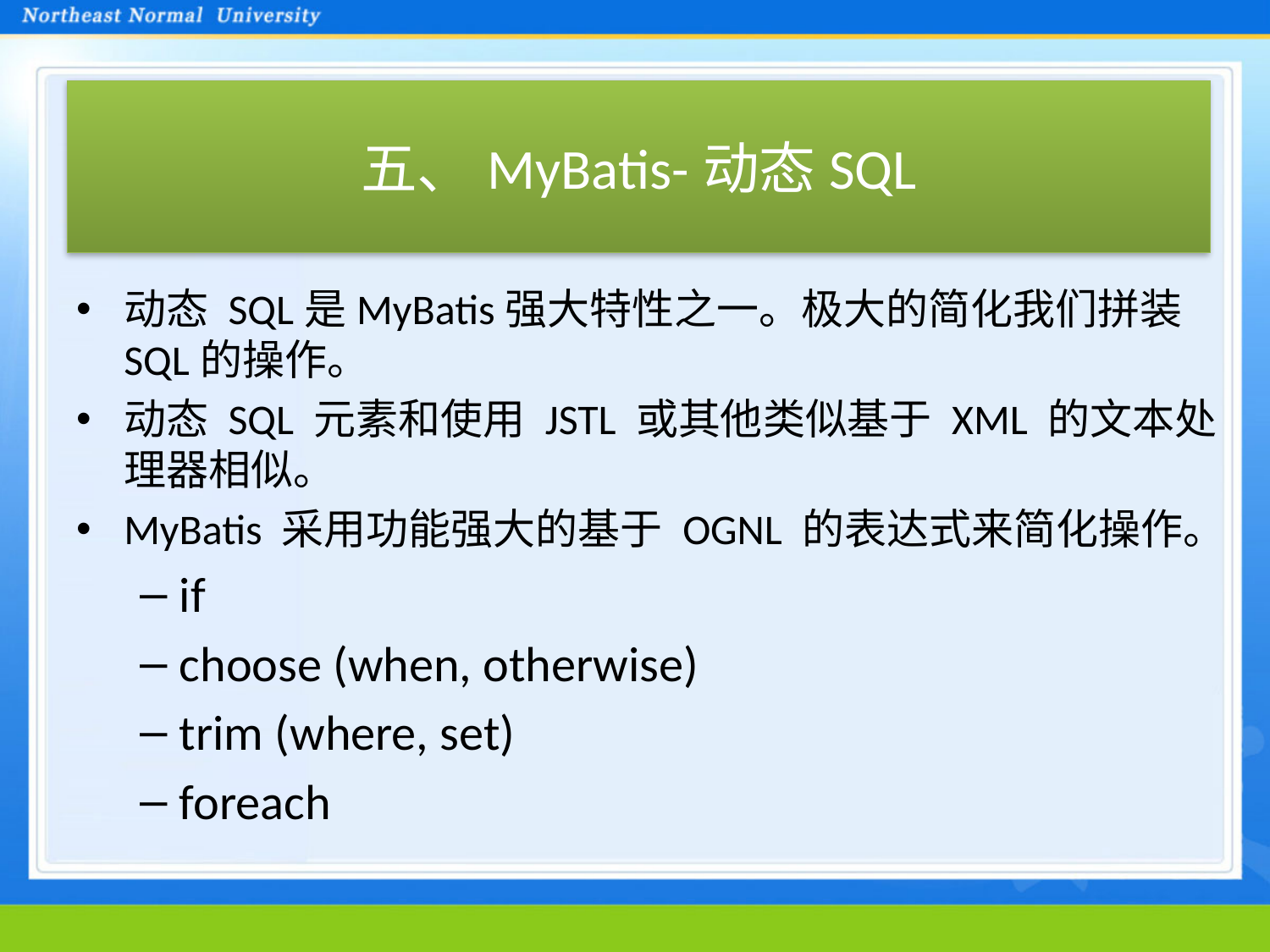

# 五、MyBatis-动态SQL
动态 SQL是MyBatis强大特性之一。极大的简化我们拼装SQL的操作。
动态 SQL 元素和使用 JSTL 或其他类似基于 XML 的文本处理器相似。
MyBatis 采用功能强大的基于 OGNL 的表达式来简化操作。
if
choose (when, otherwise)
trim (where, set)
foreach